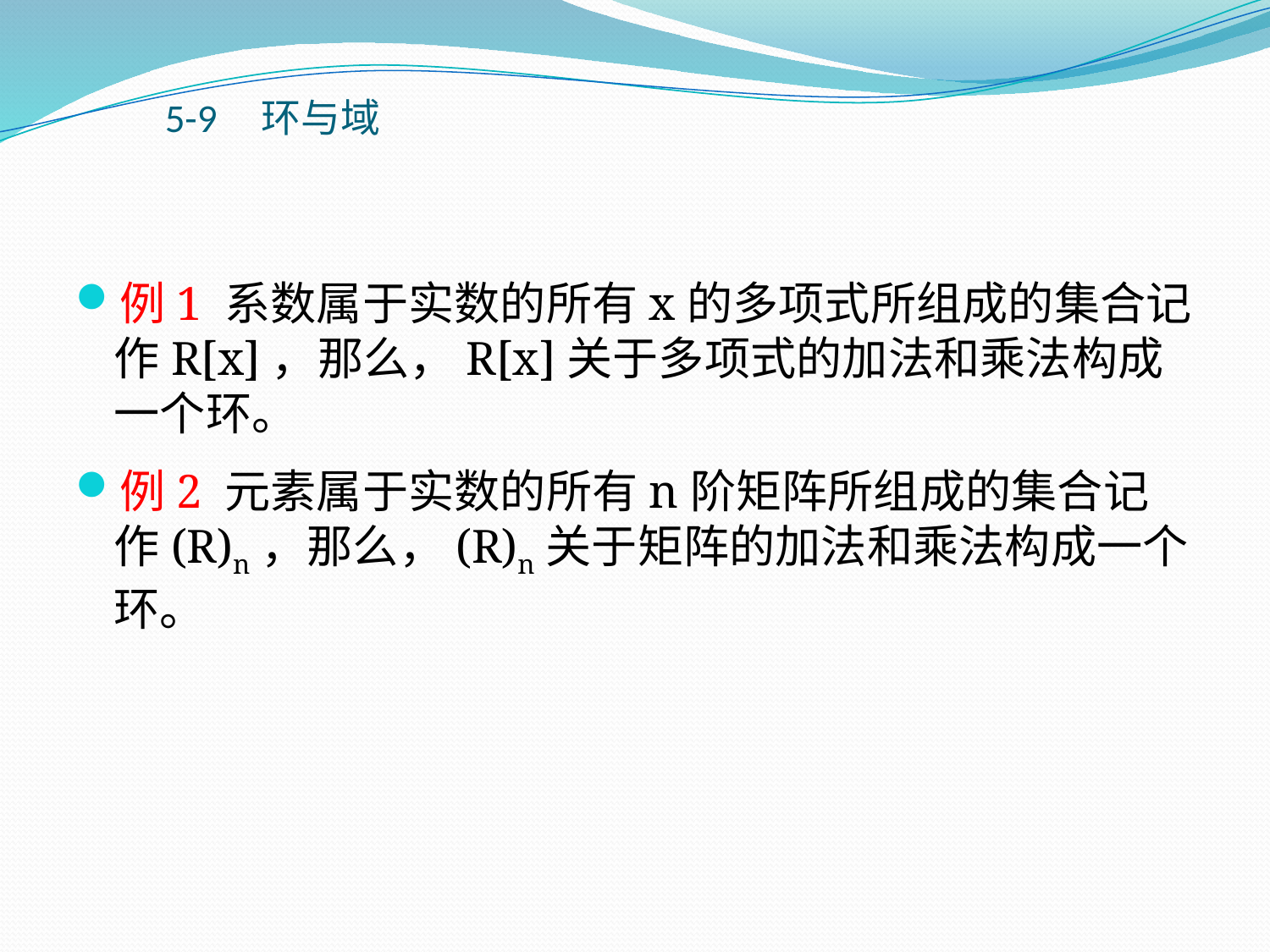

# 5-9　环与域
例1 系数属于实数的所有x的多项式所组成的集合记作R[x]，那么，R[x]关于多项式的加法和乘法构成一个环。
例2 元素属于实数的所有n阶矩阵所组成的集合记作(R)n，那么，(R)n关于矩阵的加法和乘法构成一个环。